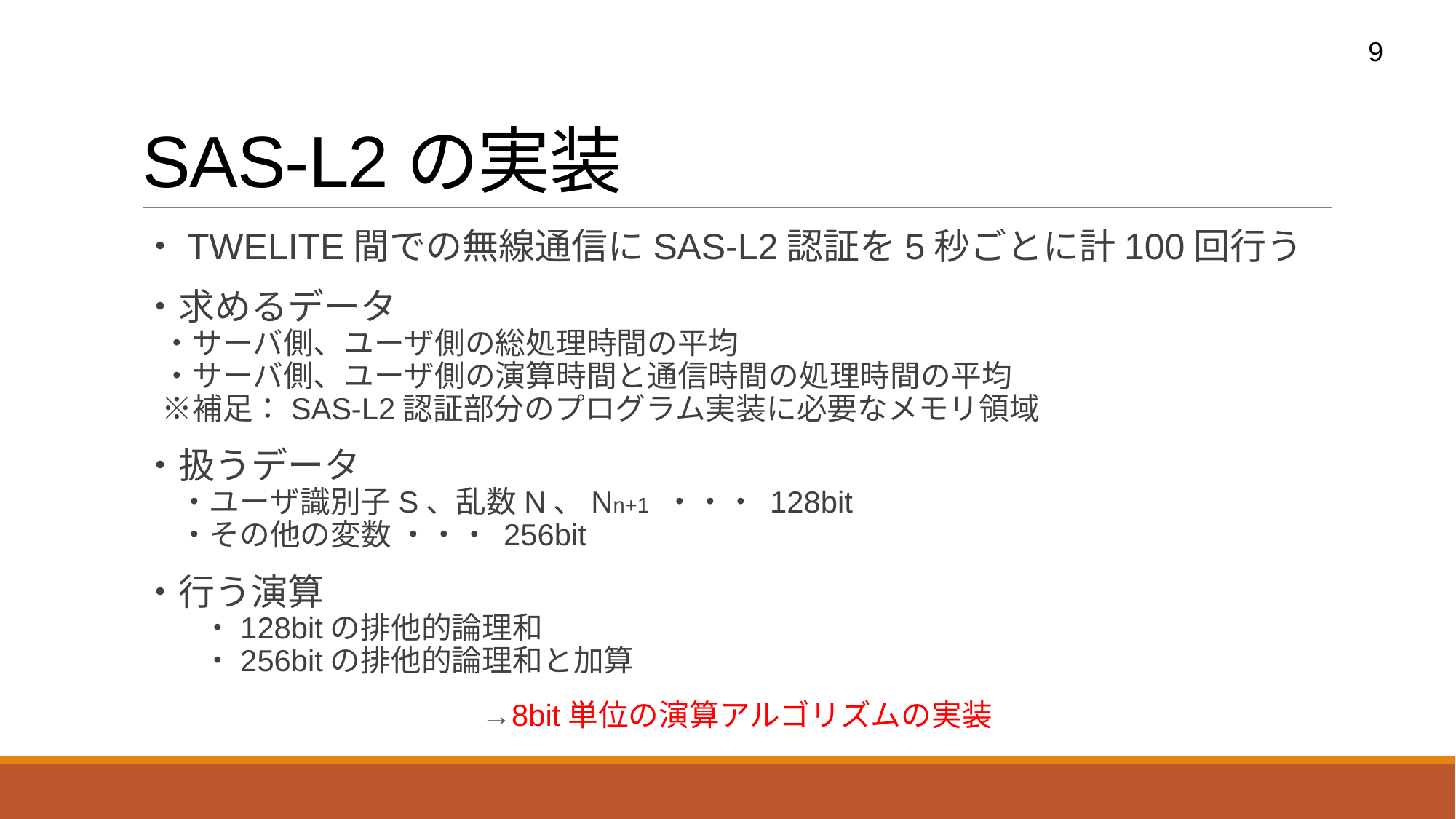

9
# SAS-L2の実装
・TWELITE間での無線通信にSAS-L2認証を5秒ごとに計100回行う
・求めるデータ
   ・サーバ側、ユーザ側の総処理時間の平均
   ・サーバ側、ユーザ側の演算時間と通信時間の処理時間の平均
   ※補足：SAS-L2認証部分のプログラム実装に必要なメモリ領域
・扱うデータ
　 ・ユーザ識別子S、乱数N、Nn+1 ・・・ 128bit
　 ・その他の変数 ・・・ 256bit
・行う演算
　　・128bitの排他的論理和
　　・256bitの排他的論理和と加算
→8bit単位の演算アルゴリズムの実装